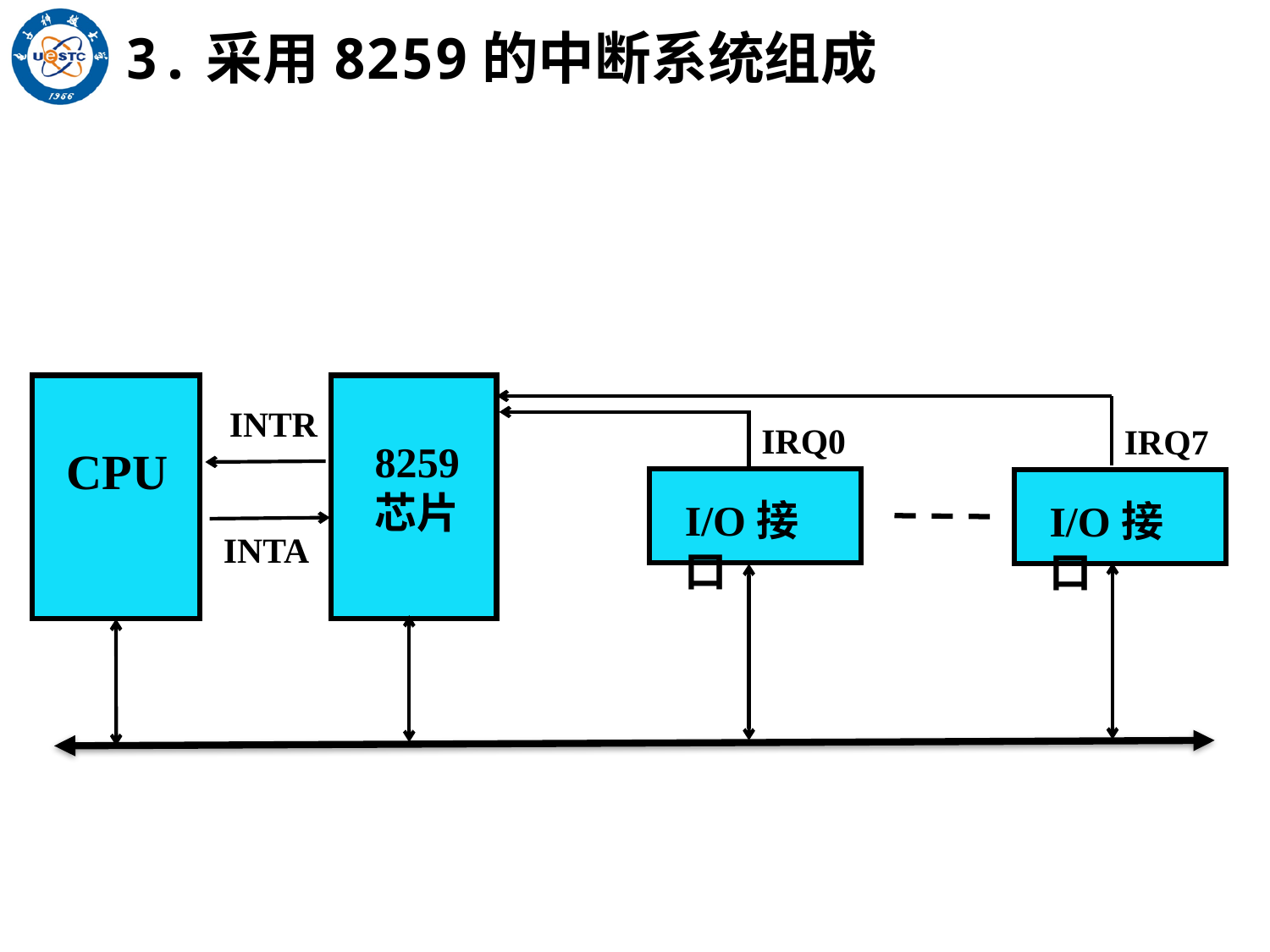

3.采用8259的中断系统组成

CPU

8259芯片
INTR
IRQ0
IRQ7

I/O接口
I/O接口
INTA